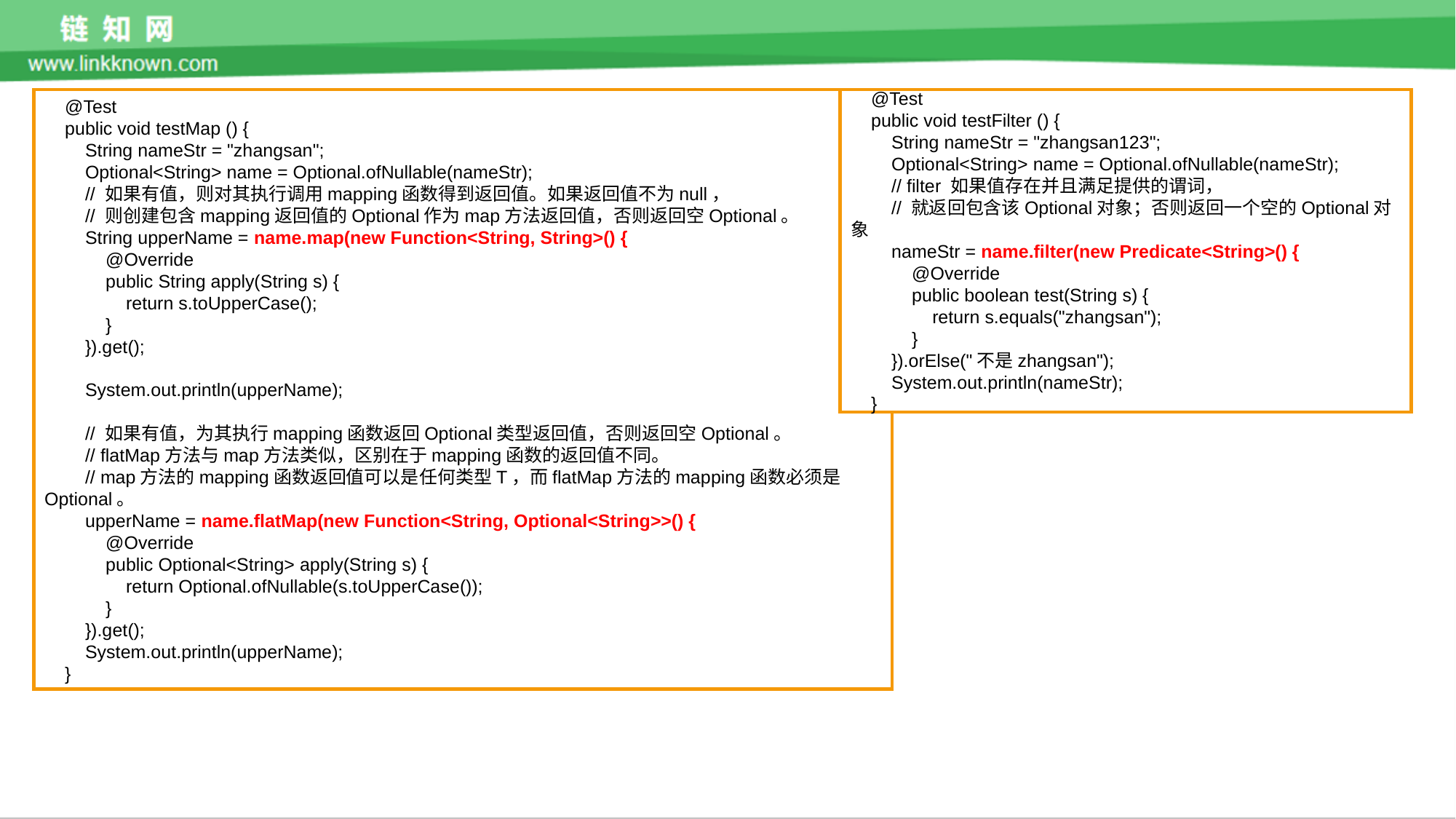

@Test
    public void testMap () {
        String nameStr = "zhangsan";
        Optional<String> name = Optional.ofNullable(nameStr);
        // 如果有值，则对其执行调用mapping函数得到返回值。如果返回值不为null，
        // 则创建包含mapping返回值的Optional作为map方法返回值，否则返回空Optional。
        String upperName = name.map(new Function<String, String>() {
            @Override
            public String apply(String s) {
                return s.toUpperCase();
            }
        }).get();

        System.out.println(upperName);

        // 如果有值，为其执行mapping函数返回Optional类型返回值，否则返回空Optional。
        // flatMap方法与map方法类似，区别在于mapping函数的返回值不同。
        // map方法的mapping函数返回值可以是任何类型T，而flatMap方法的mapping函数必须是Optional。
        upperName = name.flatMap(new Function<String, Optional<String>>() {
            @Override
            public Optional<String> apply(String s) {
                return Optional.ofNullable(s.toUpperCase());
            }
        }).get();
        System.out.println(upperName);
    }
    @Test
    public void testFilter () {
        String nameStr = "zhangsan123";
        Optional<String> name = Optional.ofNullable(nameStr);
        // filter 如果值存在并且满足提供的谓词，
        // 就返回包含该Optional对象；否则返回一个空的Optional对象
        nameStr = name.filter(new Predicate<String>() {
            @Override
            public boolean test(String s) {
                return s.equals("zhangsan");
            }
        }).orElse("不是zhangsan");
        System.out.println(nameStr);
    }